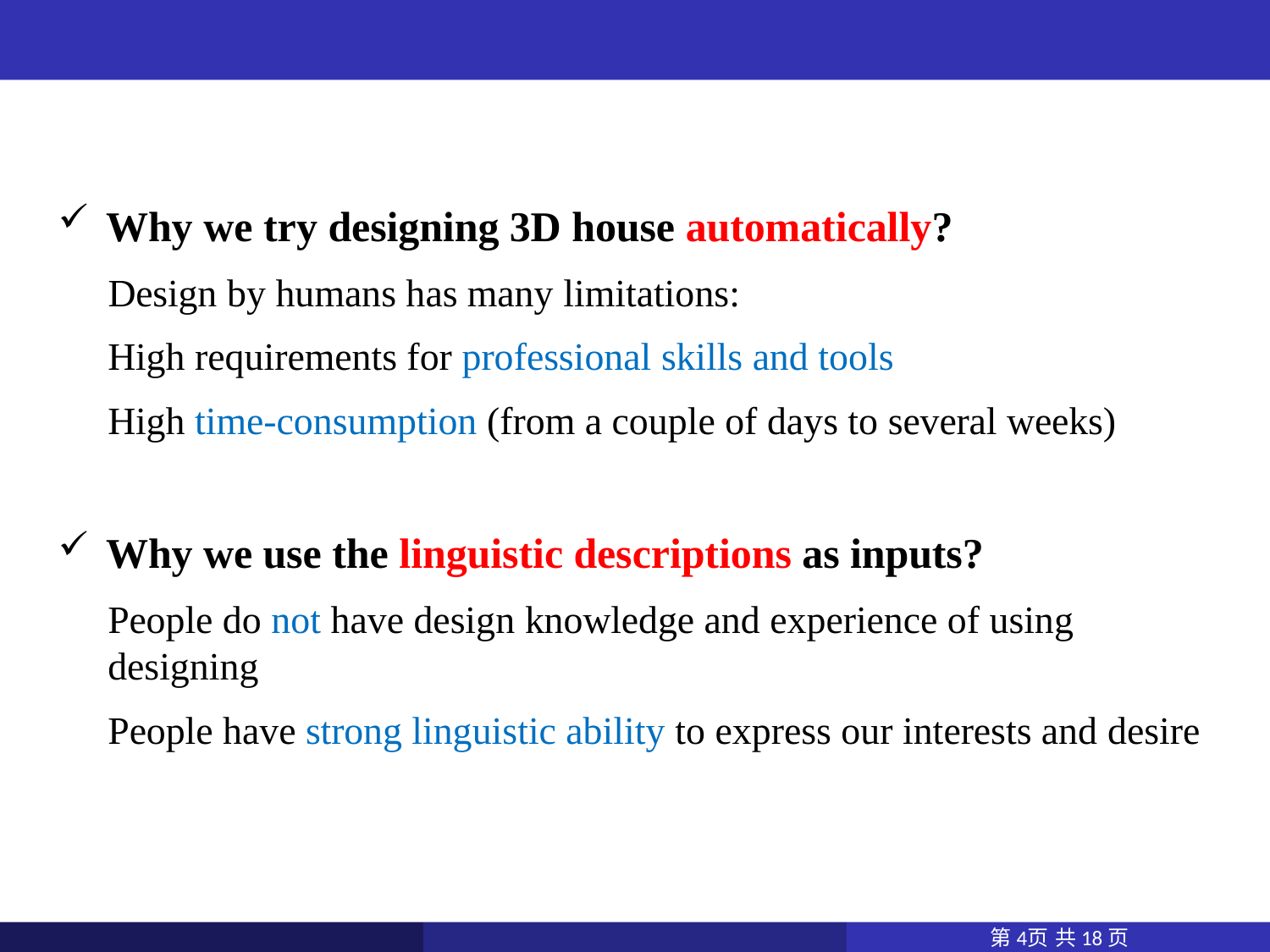

#
Why we try designing 3D house automatically?
Design by humans has many limitations:
High requirements for professional skills and tools
High time-consumption (from a couple of days to several weeks)

Why we use the linguistic descriptions as inputs?
People do not have design knowledge and experience of using designing
People have strong linguistic ability to express our interests and desire

第4页 共18页